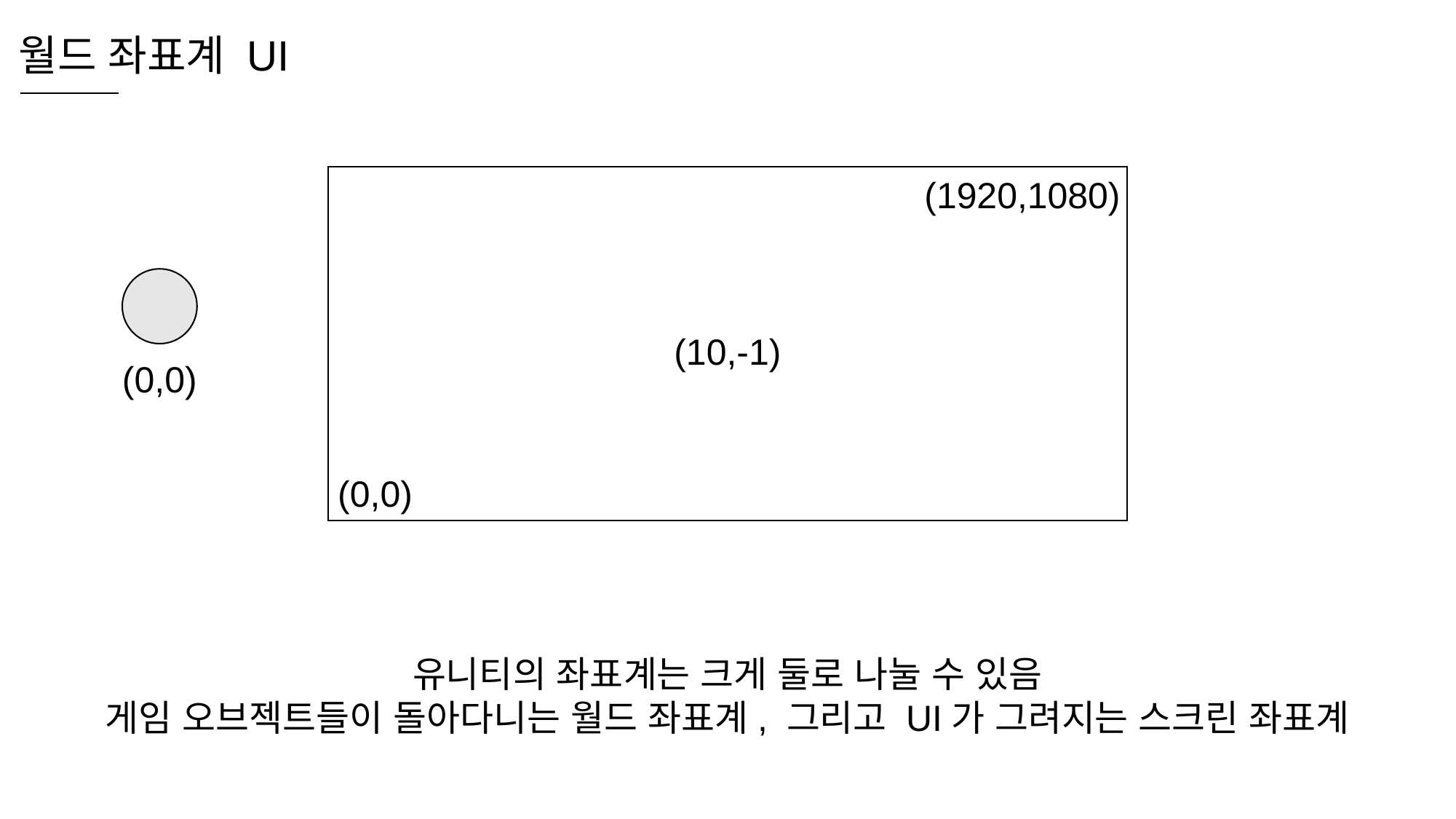

월드 좌표계 UI

(1920,1080)

(10,-1)
(0,0)
(0,0)
유니티의 좌표계는 크게 둘로 나눌 수 있음
게임 오브젝트들이 돌아다니는 월드 좌표계, 그리고 UI가 그려지는 스크린 좌표계